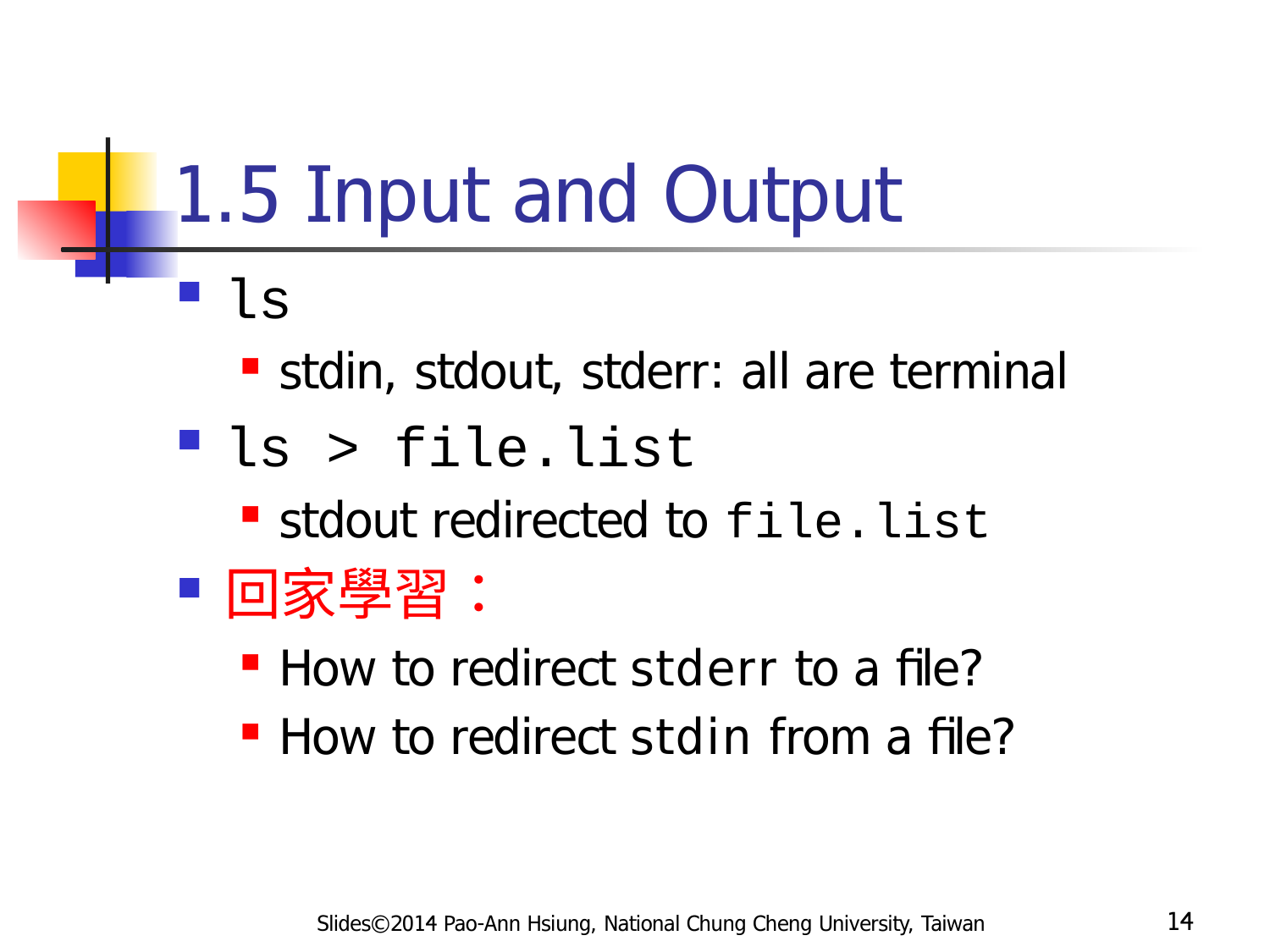

# 1.5 Input and Output
ls
stdin, stdout, stderr: all are terminal
ls > file.list
stdout redirected to file.list
回家學習：
How to redirect stderr to a file?
How to redirect stdin from a file?
Slides©2014 Pao-Ann Hsiung, National Chung Cheng University, Taiwan
14